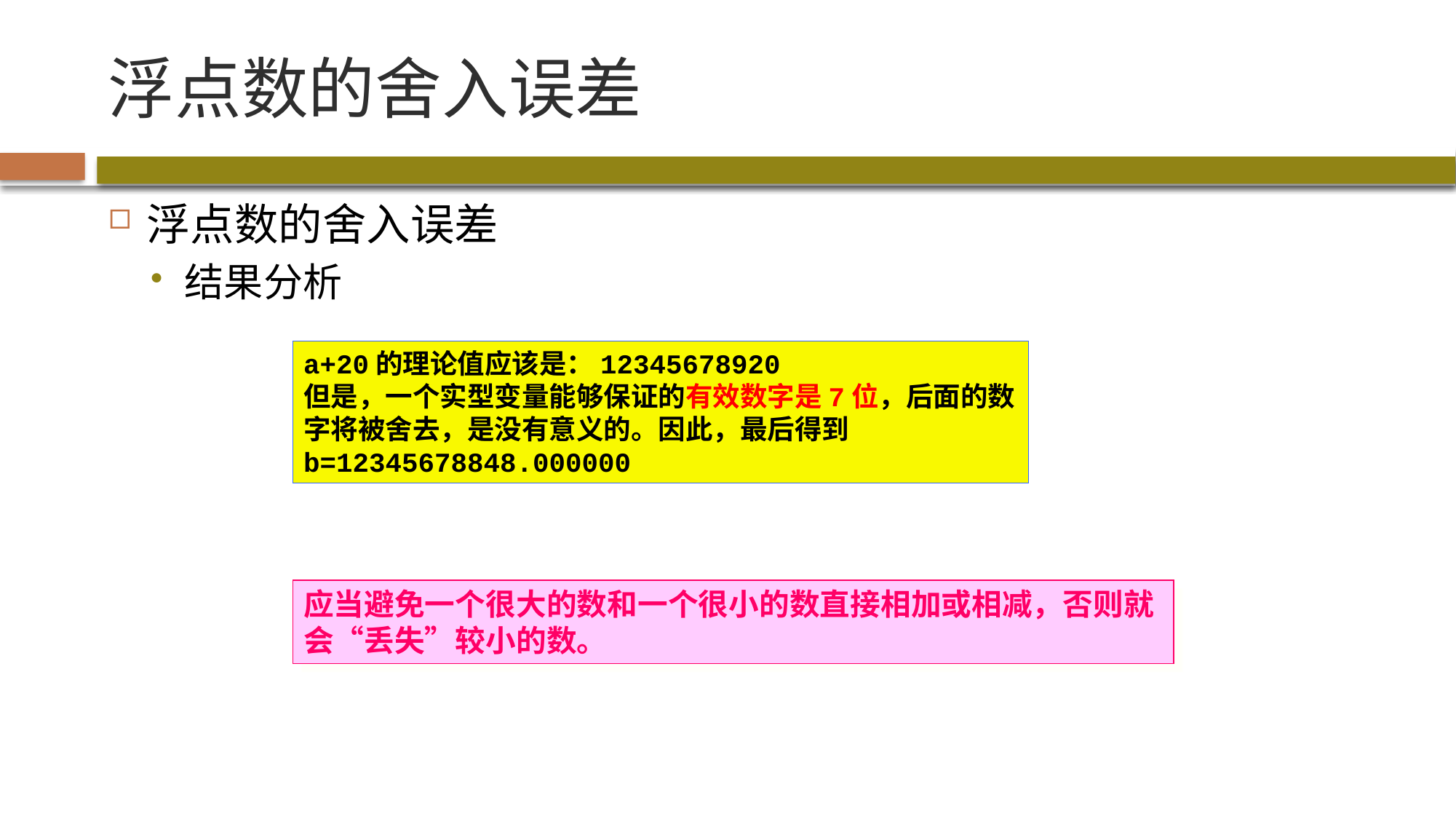

# 浮点数的舍入误差
浮点数的舍入误差
结果分析
a+20的理论值应该是：12345678920
但是，一个实型变量能够保证的有效数字是7位，后面的数字将被舍去，是没有意义的。因此，最后得到
b=12345678848.000000
应当避免一个很大的数和一个很小的数直接相加或相减，否则就会“丢失”较小的数。